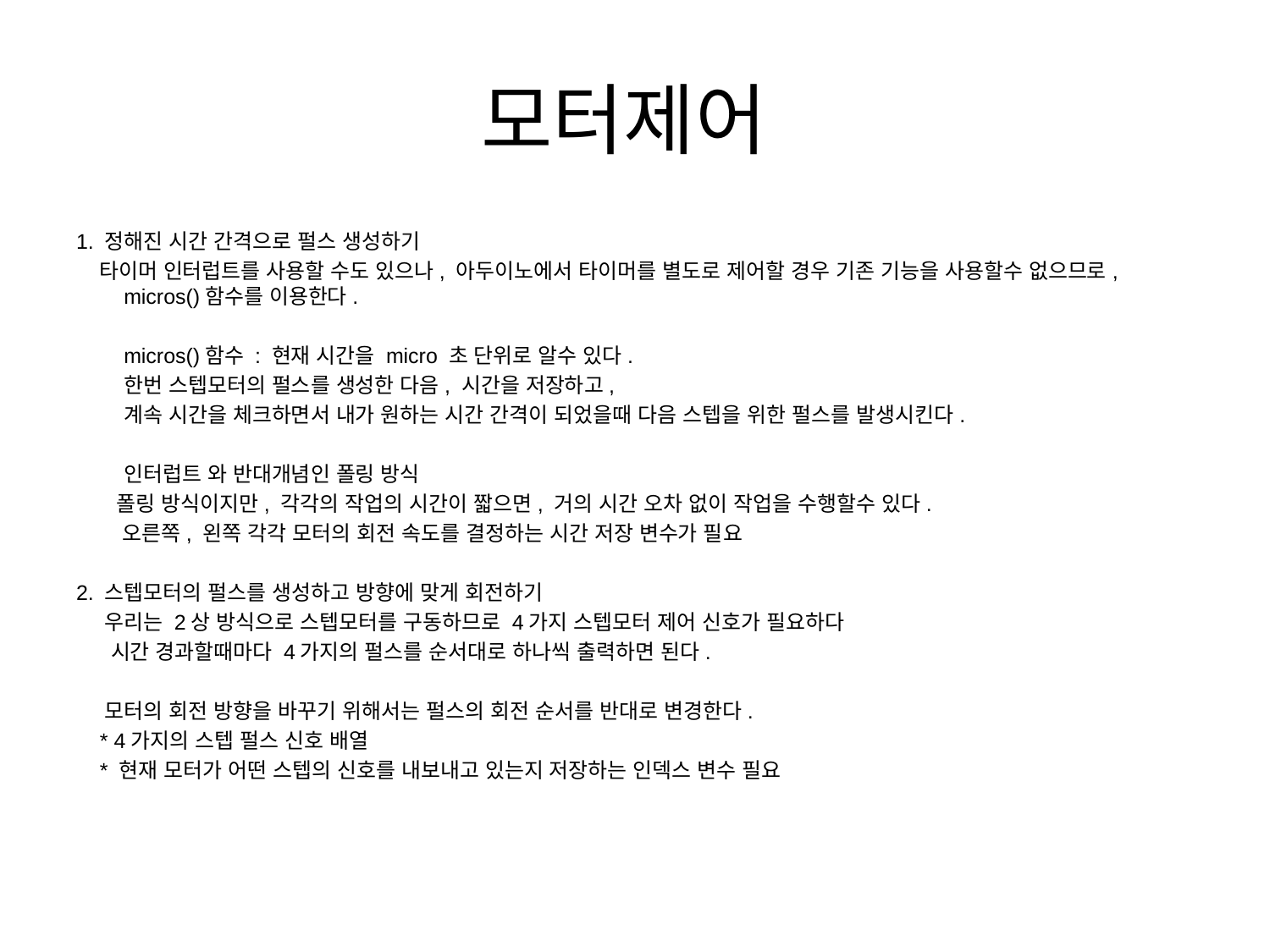

# 모터제어
1. 정해진 시간 간격으로 펄스 생성하기
   타이머 인터럽트를 사용할 수도 있으나, 아두이노에서 타이머를 별도로 제어할 경우 기존 기능을 사용할수 없으므로, micros()함수를 이용한다.

	micros()함수 : 현재 시간을 micro 초 단위로 알수 있다.
	한번 스텝모터의 펄스를 생성한 다음, 시간을 저장하고,
	계속 시간을 체크하면서 내가 원하는 시간 간격이 되었을때 다음 스텝을 위한 펄스를 발생시킨다.

	인터럽트 와 반대개념인 폴링 방식
      폴링 방식이지만, 각각의 작업의 시간이 짧으면, 거의 시간 오차 없이 작업을 수행할수 있다.
       오른쪽, 왼쪽 각각 모터의 회전 속도를 결정하는 시간 저장 변수가 필요

2. 스텝모터의 펄스를 생성하고 방향에 맞게 회전하기
    우리는 2상 방식으로 스텝모터를 구동하므로 4가지 스텝모터 제어 신호가 필요하다
     시간 경과할때마다 4가지의 펄스를 순서대로 하나씩 출력하면 된다.

    모터의 회전 방향을 바꾸기 위해서는 펄스의 회전 순서를 반대로 변경한다.
    * 4가지의 스텝 펄스 신호 배열
    * 현재 모터가 어떤 스텝의 신호를 내보내고 있는지 저장하는 인덱스 변수 필요